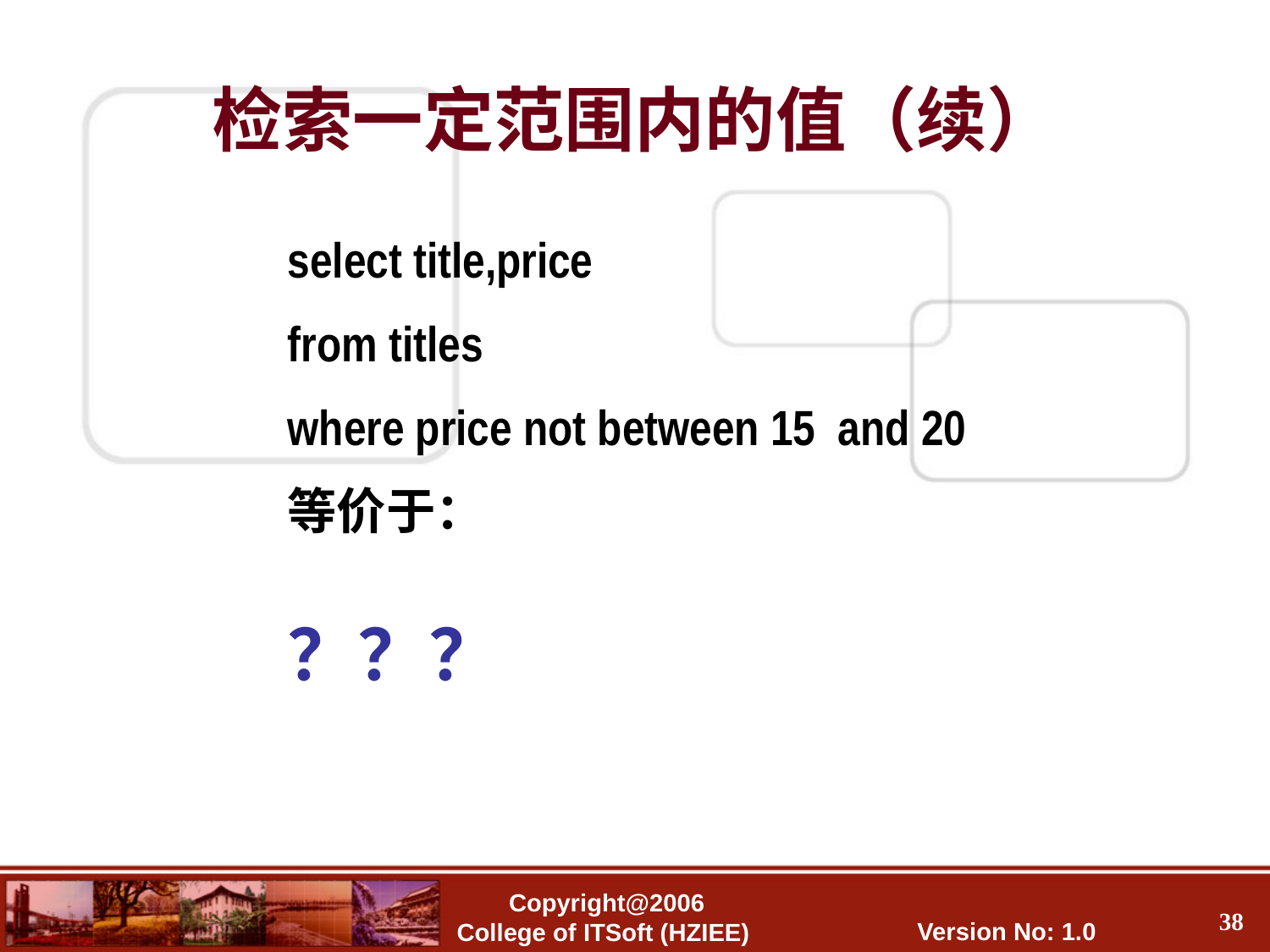

检索一定范围内的值（续）
select title,price
from titles
where price not between 15  and 20
等价于：

？？？